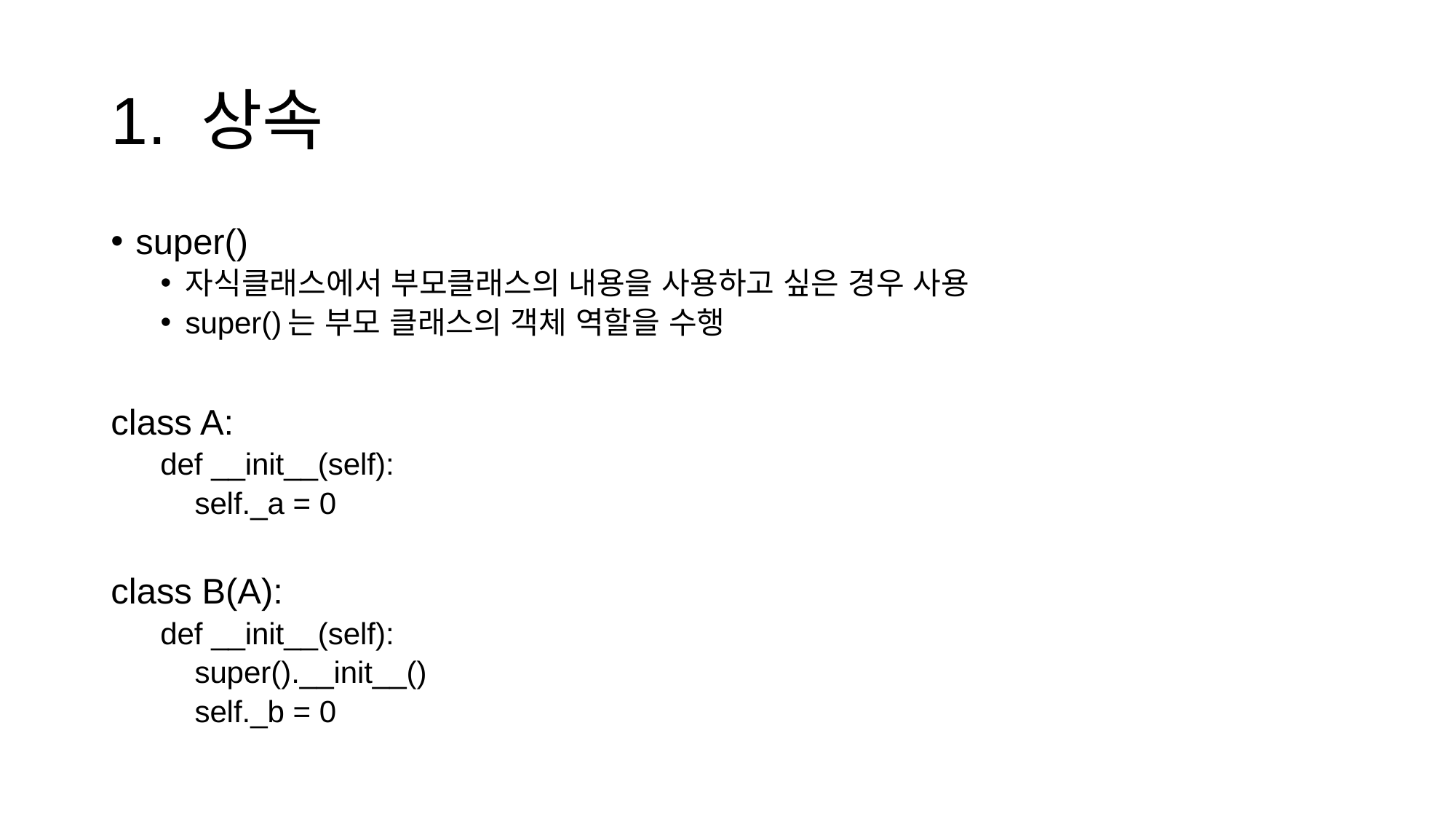

# 1. 상속
super()
자식클래스에서 부모클래스의 내용을 사용하고 싶은 경우 사용
super()는 부모 클래스의 객체 역할을 수행

class A:
def __init__(self):
    self._a = 0

class B(A):
def __init__(self):
    super().__init__()
    self._b = 0